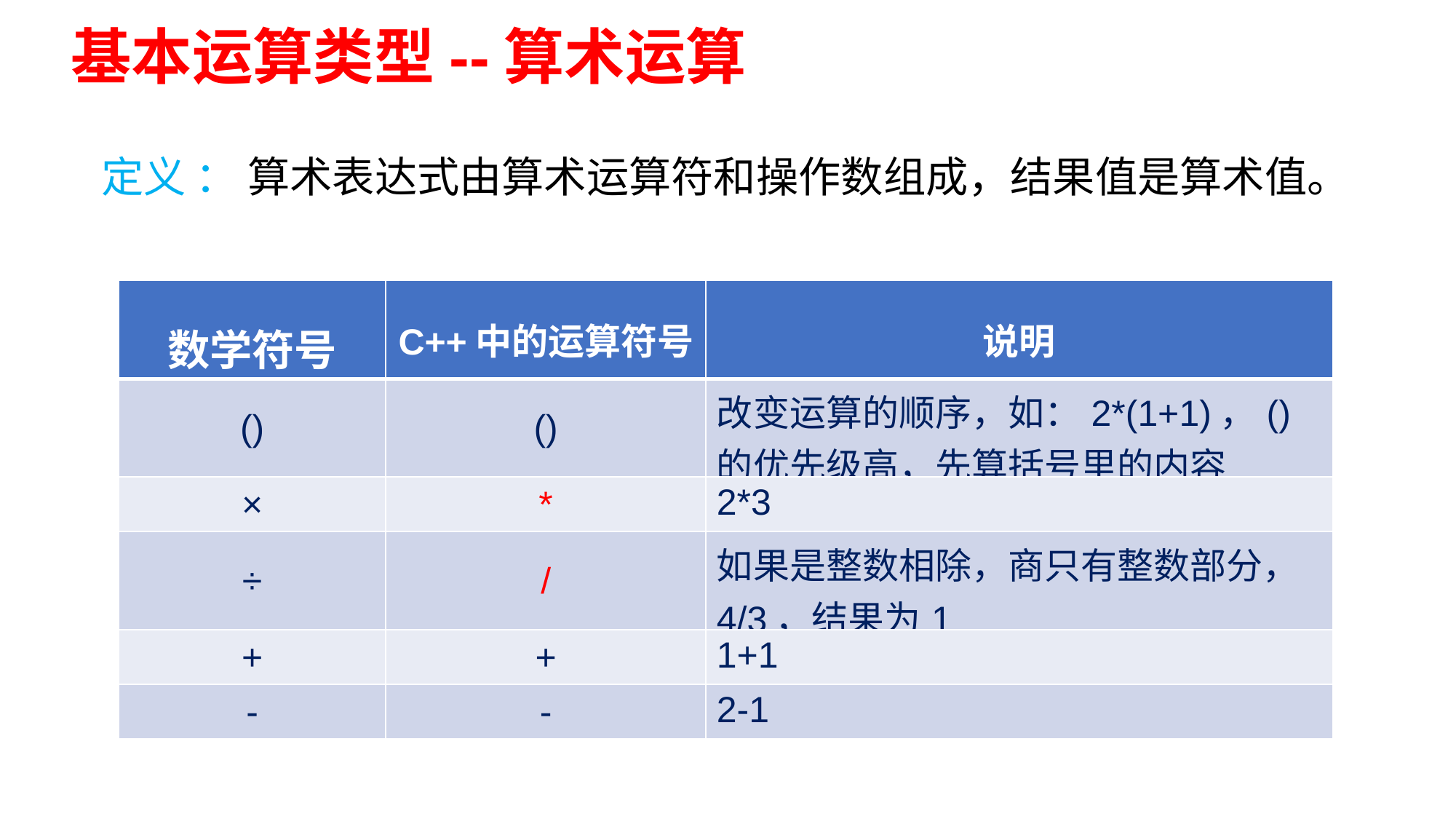

基本运算类型--算术运算

定义 ： 算术表达式由算术运算符和操作数组成，结果值是算术值。

| 数学符号 | C++中的运算符号 | 说明 |
| --- | --- | --- |
| () | () | 改变运算的顺序，如：2\*(1+1)，()的优先级高，先算括号里的内容 |
| × | \* | 2\*3 |
| ÷ | / | 如果是整数相除，商只有整数部分，4/3，结果为1 |
| + | + | 1+1 |
| - | - | 2-1 |